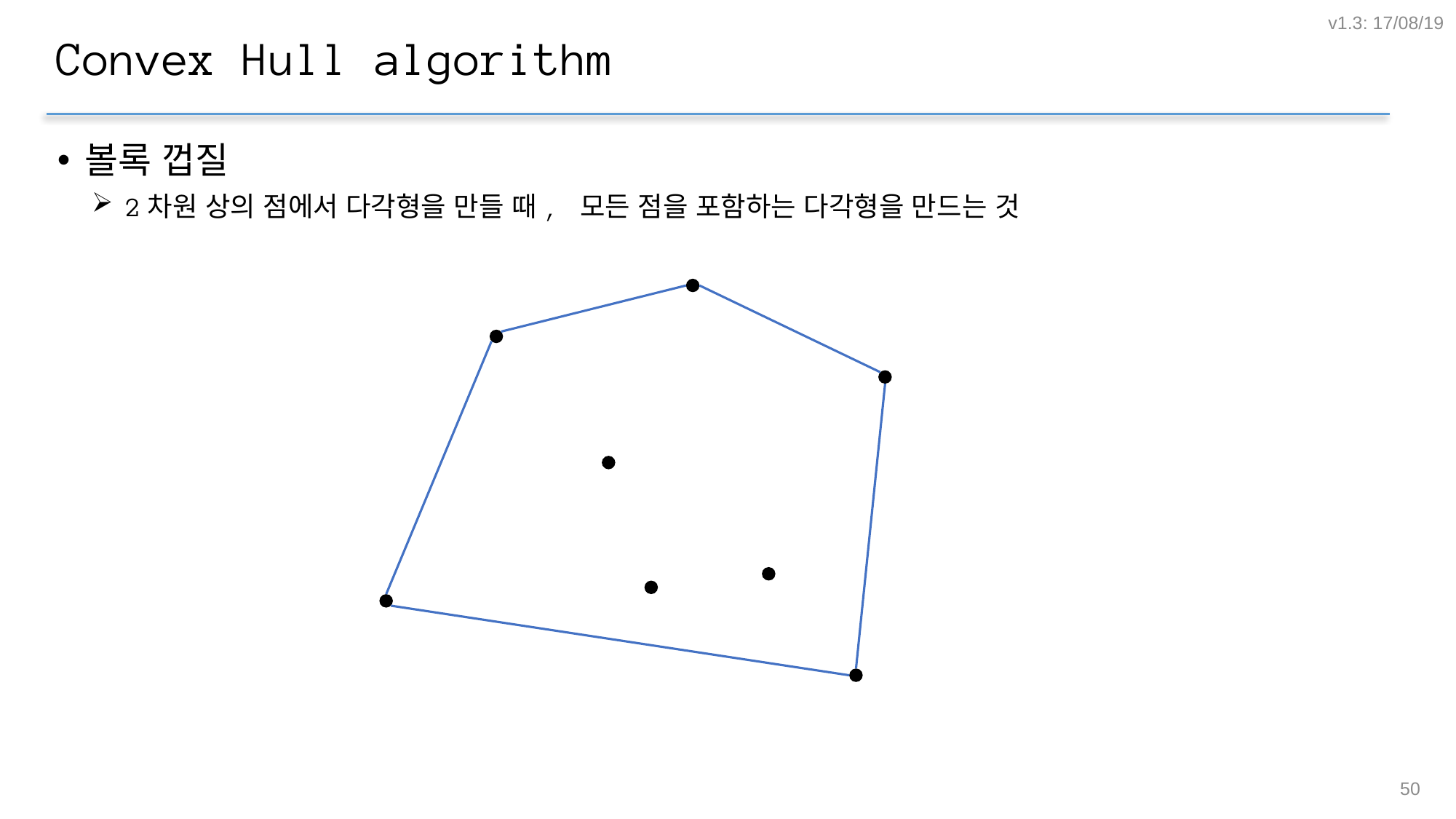

v1.3: 17/08/19
# Convex Hull algorithm
볼록 껍질
2차원 상의 점에서 다각형을 만들 때, 모든 점을 포함하는 다각형을 만드는 것

그라함 스캔(Graham’s Scan)방법을 이용하여 O(NlogN)으로 해결할 수 있다.

50